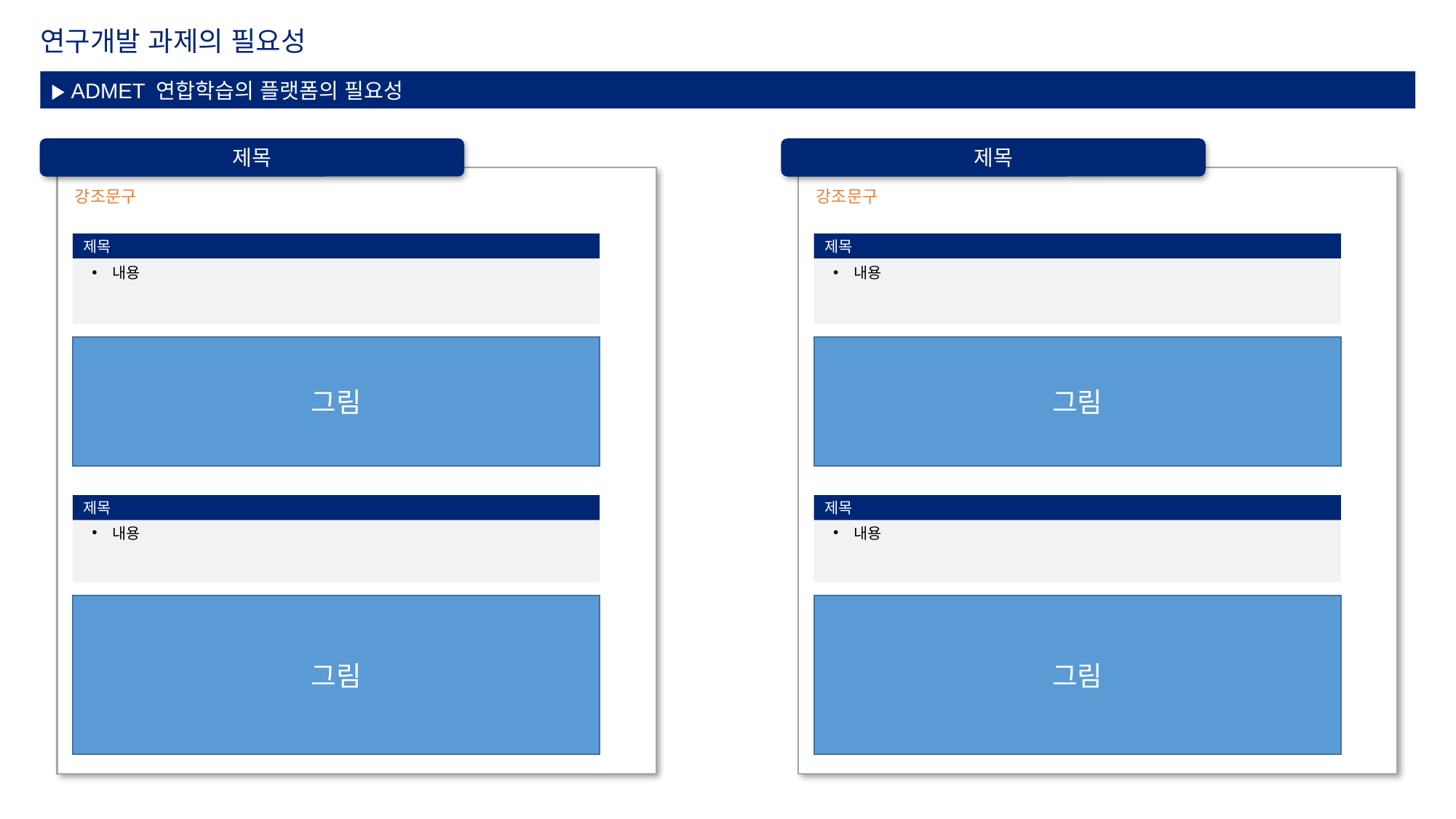

연구개발 과제의 필요성
▶ ADMET 연합학습의 플랫폼의 필요성
제목
제목

강조문구
강조문구
제목

제목

내용
내용
그림
그림
제목

제목

내용
내용
그림
그림